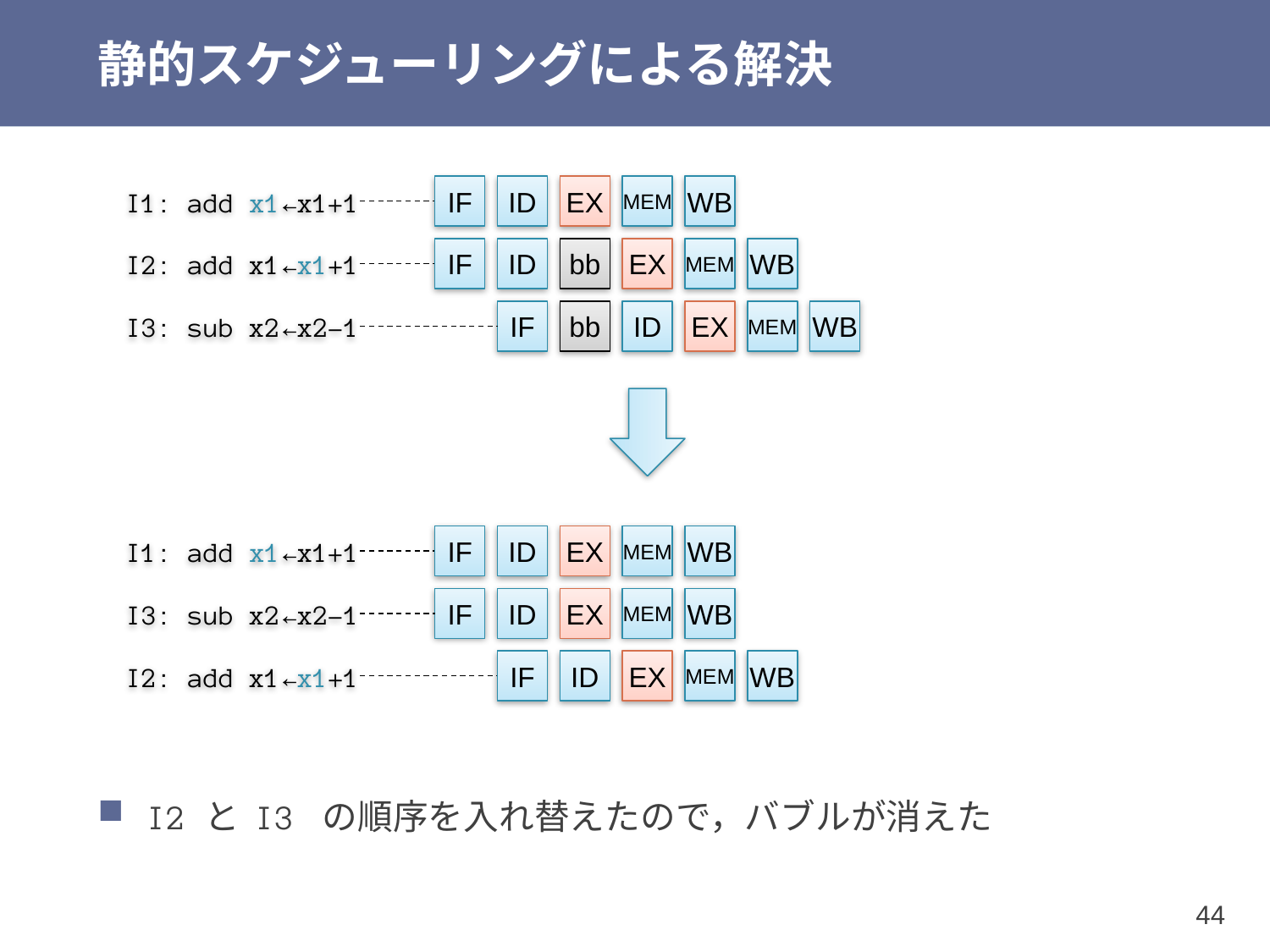

# 静的スケジューリングによる解決
I1: add x1←x1+1
IF
ID
EX
MEM
WB
I2: add x1←x1+1
IF
ID
bb
EX
MEM
WB
I3: sub x2←x2-1
IF
bb
ID
EX
MEM
WB

I1: add x1←x1+1
IF
ID
EX
MEM
WB
I3: sub x2←x2-1
IF
ID
EX
MEM
WB
I2: add x1←x1+1
IF
ID
EX
MEM
WB
I2 と I3 の順序を入れ替えたので，バブルが消えた